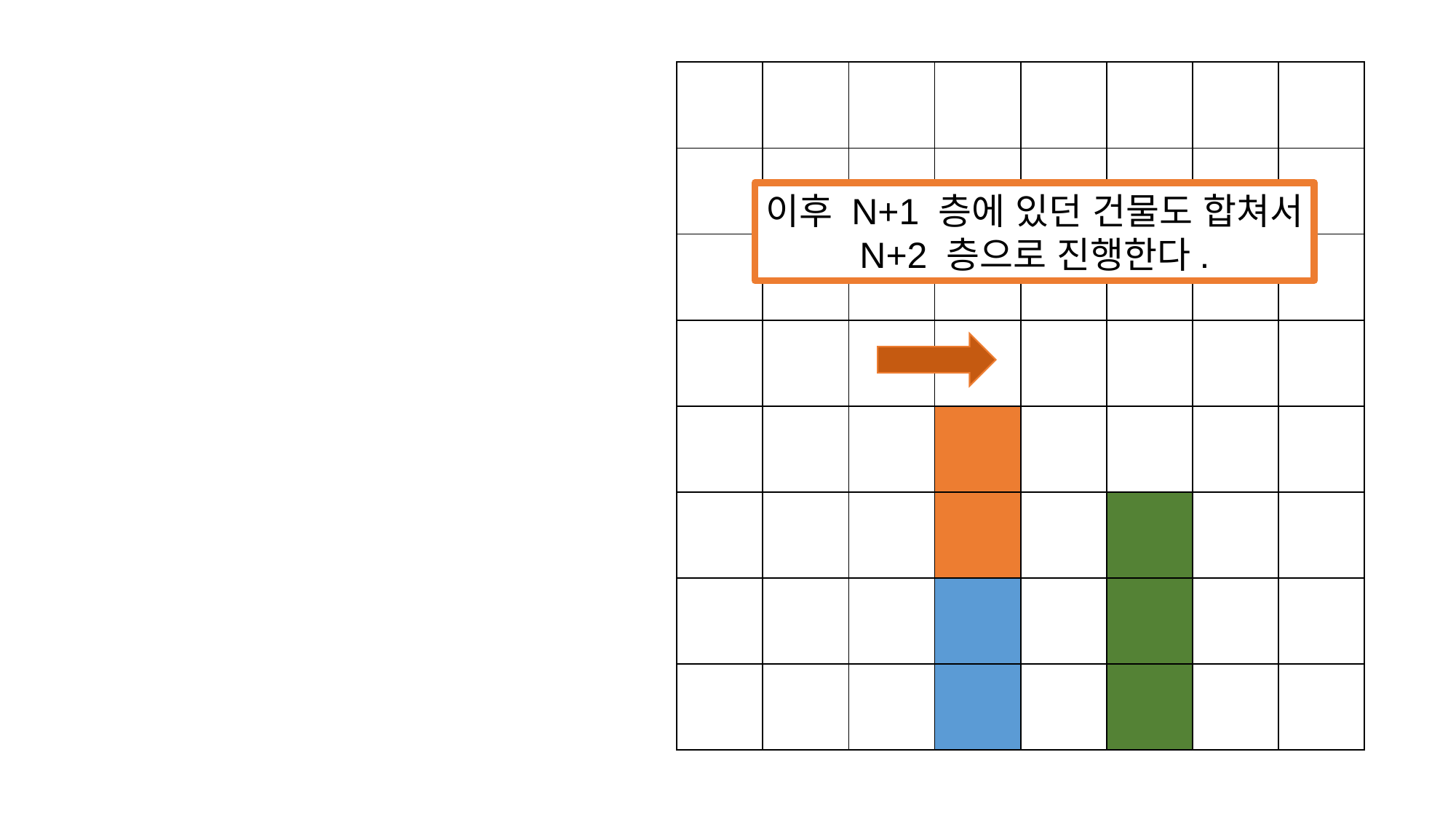

|  |  |  |  |  |  |  |  |
| --- | --- | --- | --- | --- | --- | --- | --- |
|  |  |  |  |  |  |  |  |
|  |  |  |  |  |  |  |  |
|  |  |  |  |  |  |  |  |
|  |  |  |  |  |  |  |  |
|  |  |  |  |  |  |  |  |
|  |  |  |  |  |  |  |  |
|  |  |  |  |  |  |  |  |
이후 N+1 층에 있던 건물도 합쳐서
N+2 층으로 진행한다.